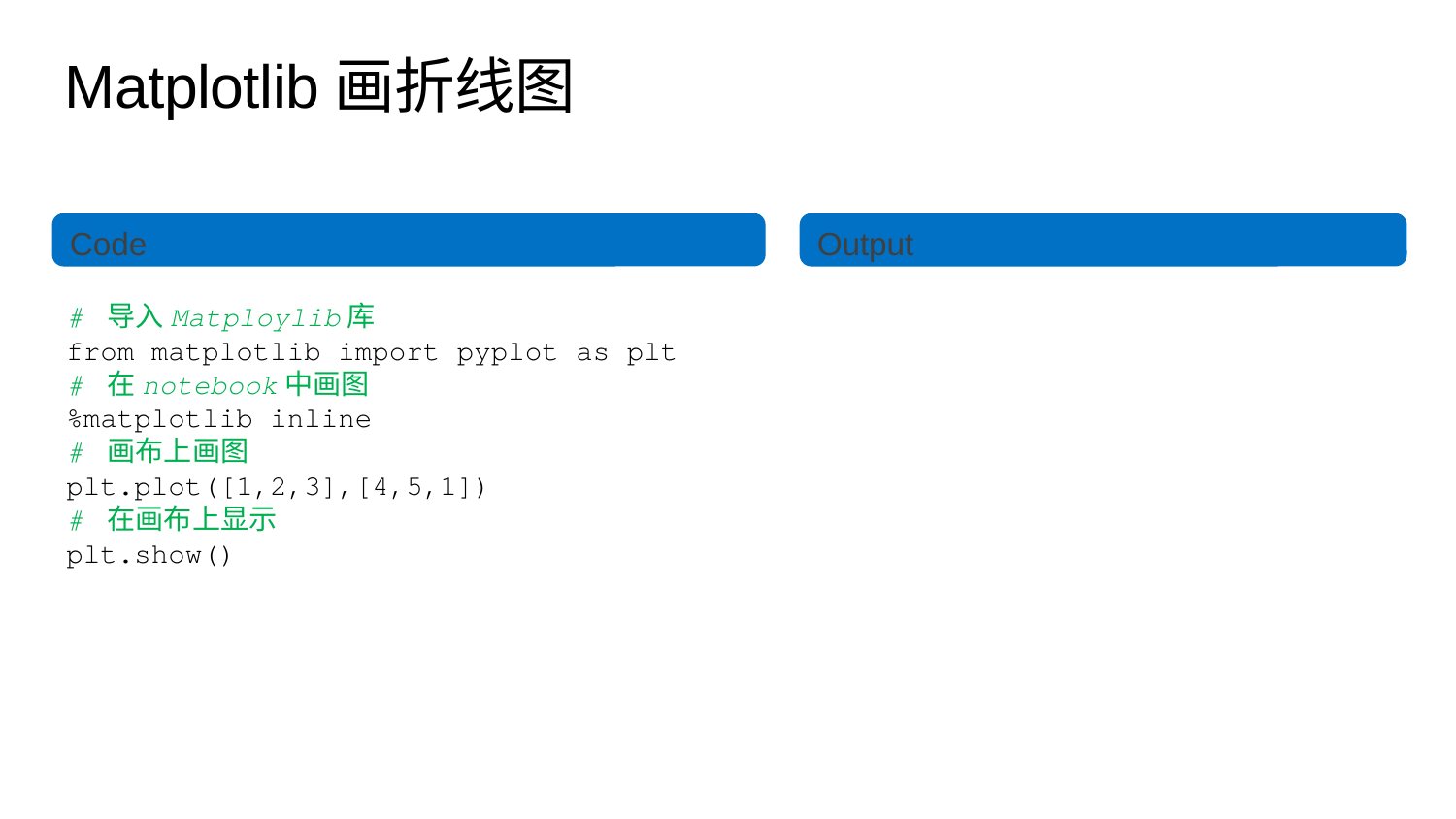

Matplotlib画折线图
Code
Output
# 导入Matploylib库
from matplotlib import pyplot as plt
# 在notebook中画图
%matplotlib inline
# 画布上画图
plt.plot([1,2,3],[4,5,1])
# 在画布上显示
plt.show()